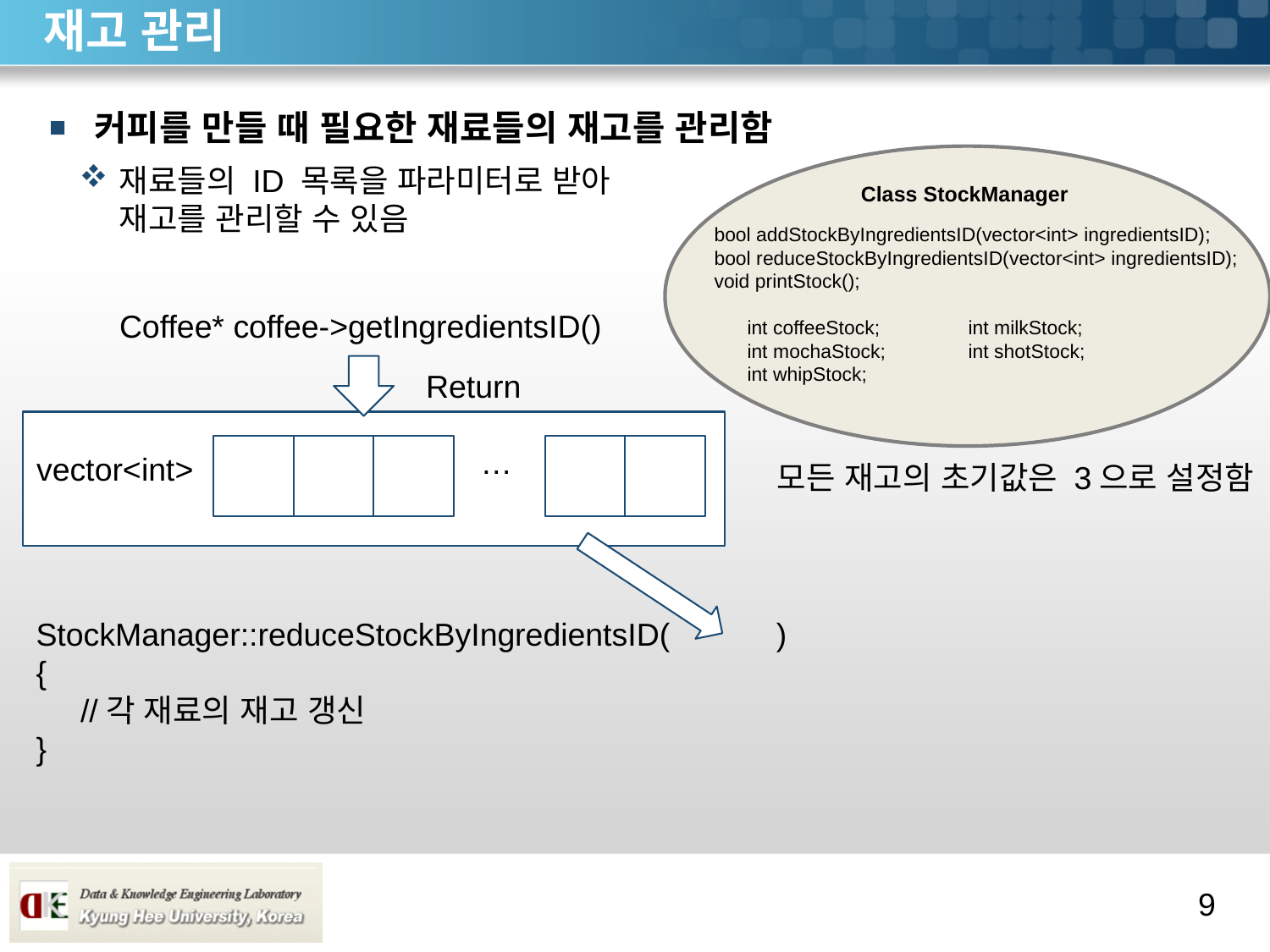

# 재고 관리
커피를 만들 때 필요한 재료들의 재고를 관리함
재료들의 ID 목록을 파라미터로 받아
재고를 관리할 수 있음

Class StockManager

bool addStockByIngredientsID(vector<int> ingredientsID);
bool reduceStockByIngredientsID(vector<int> ingredientsID);
void printStock();

      int coffeeStock;	int milkStock;
      int mochaStock;	int shotStock;
      int whipStock;
Coffee* coffee->getIngredientsID()

Return

…

vector<int>
모든 재고의 초기값은 3으로 설정함

StockManager::reduceStockByIngredientsID(            )
{
     //각 재료의 재고 갱신
}